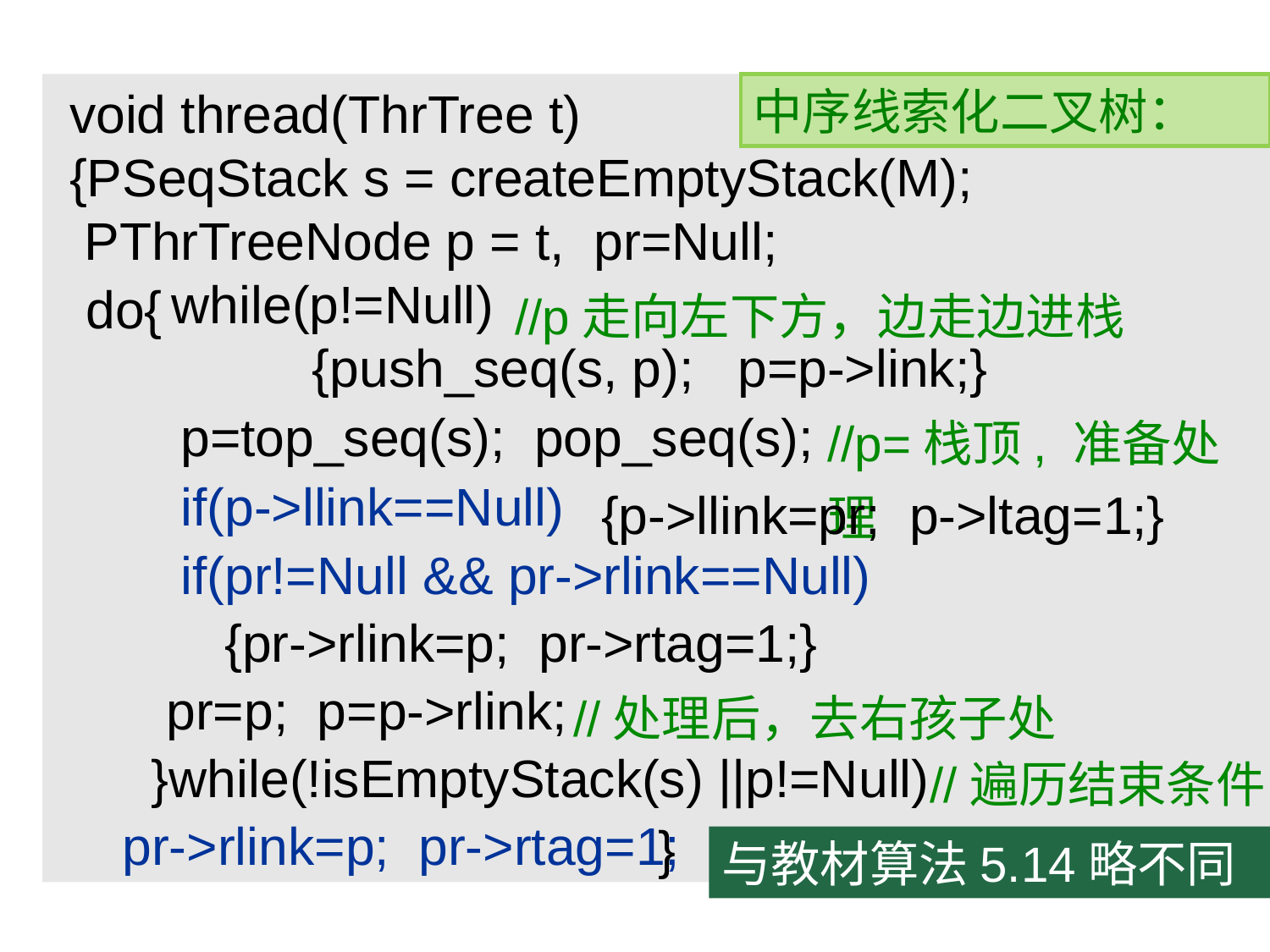

void thread(ThrTree t)
 {PSeqStack s = createEmptyStack(M);
  PThrTreeNode p = t,  pr=Null;
        while(p!=Null)
               {push_seq(s, p);   p=p->link;}
      p=top_seq(s);  pop_seq(s);
      if(p->llink==Null)
      if(pr!=Null && pr->rlink==Null)
         {pr->rlink=p;  pr->rtag=1;}
     pr=p;  p=p->rlink;
    }while(!isEmptyStack(s) ||p!=Null)
  pr->rlink=p;  pr->rtag=1;
中序线索化二叉树：
do{
//p走向左下方，边走边进栈
//p=栈顶, 准备处理
{p->llink=pr;  p->ltag=1;}
//处理后，去右孩子处
//遍历结束条件
}
与教材算法5.14略不同